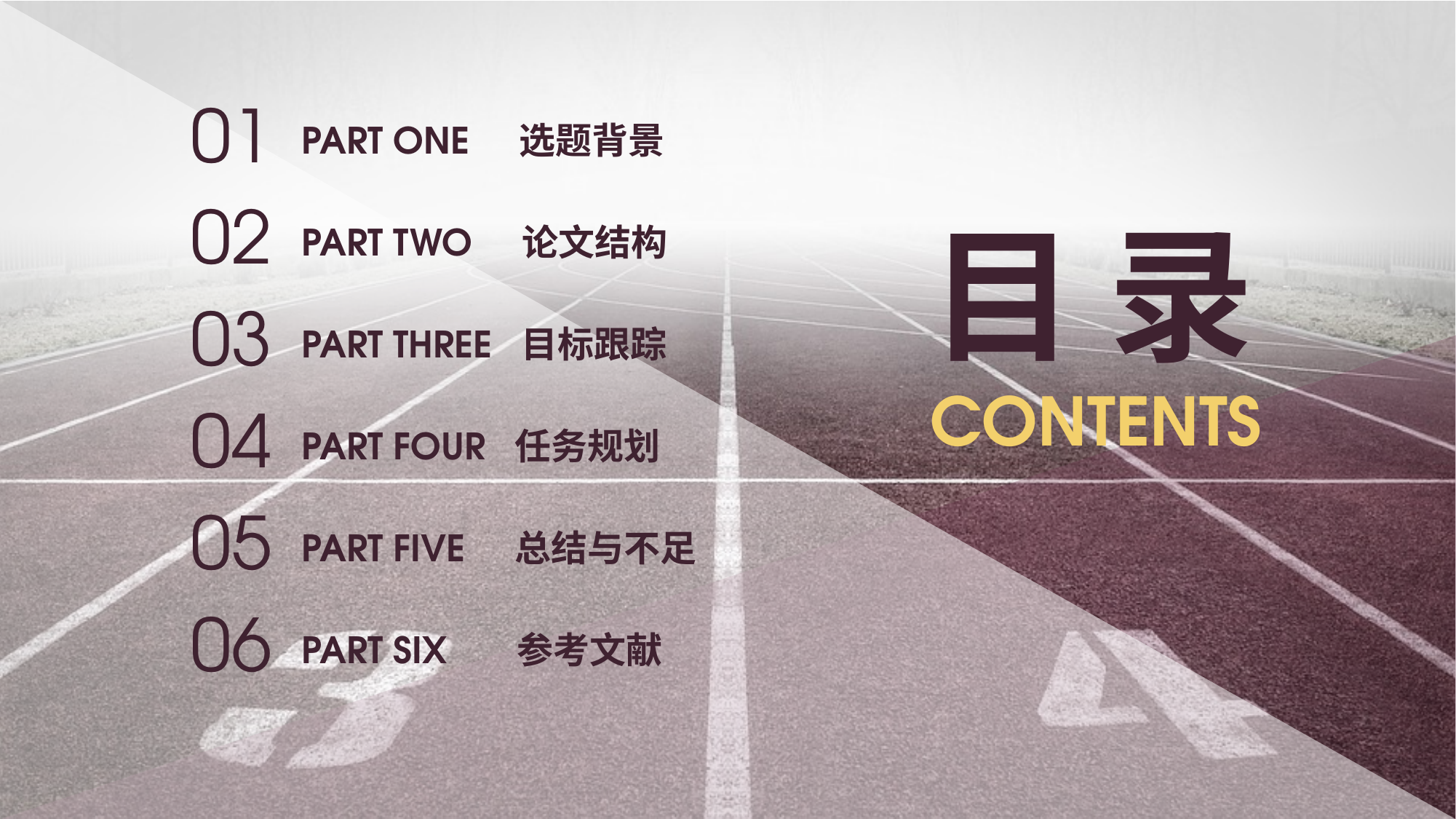

01
PART ONE    选题背景
02
PART TWO    论文结构
目 录
CONTENTS
03
PART THREE  目标跟踪
04
PART FOUR  任务规划
05
PART FIVE    总结与不足
06
PART SIX      参考文献